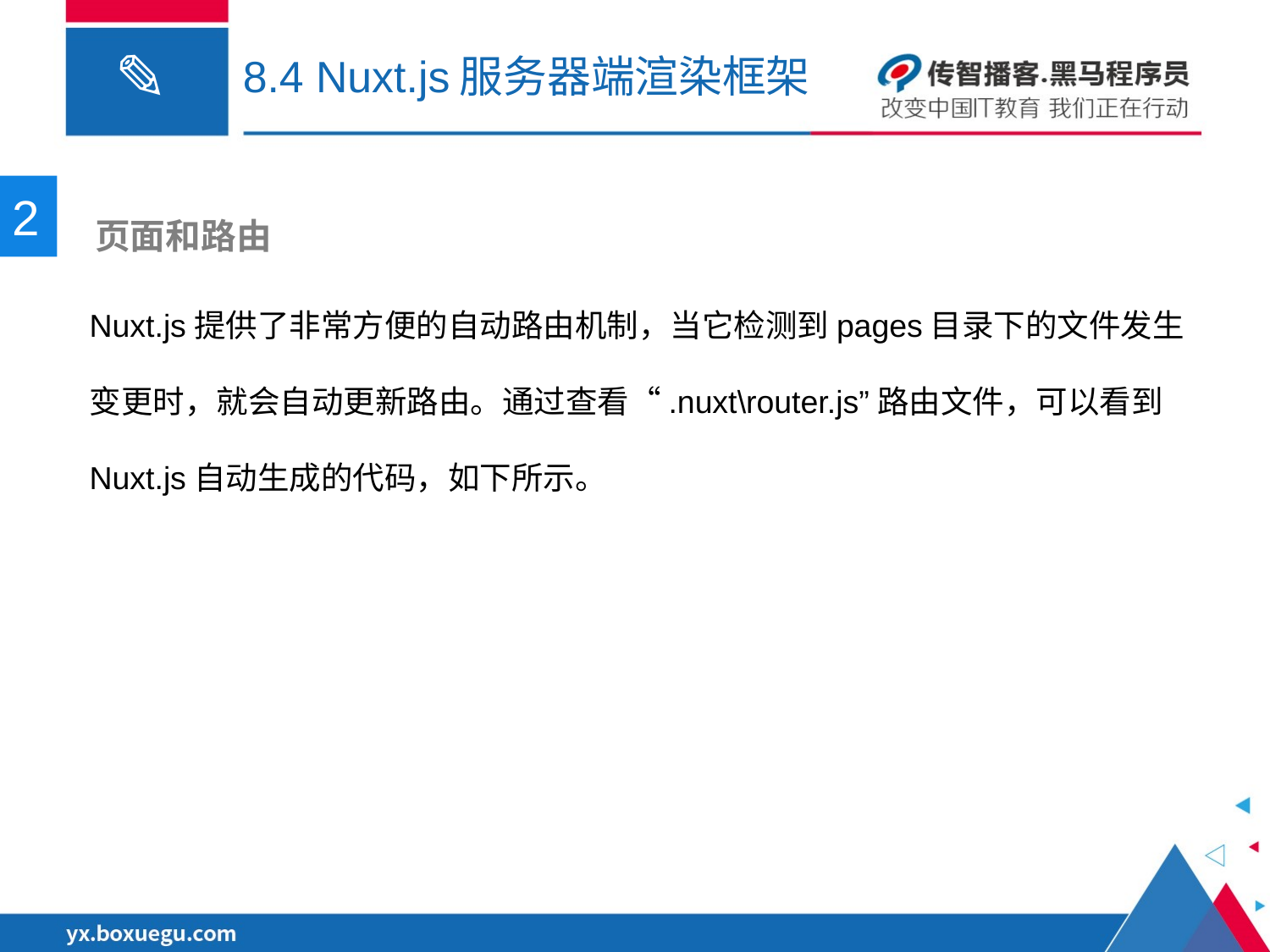

# 8.4 Nuxt.js服务器端渲染框架

2
  页面和路由
Nuxt.js提供了非常方便的自动路由机制，当它检测到pages目录下的文件发生变更时，就会自动更新路由。通过查看“.nuxt\router.js”路由文件，可以看到Nuxt.js自动生成的代码，如下所示。